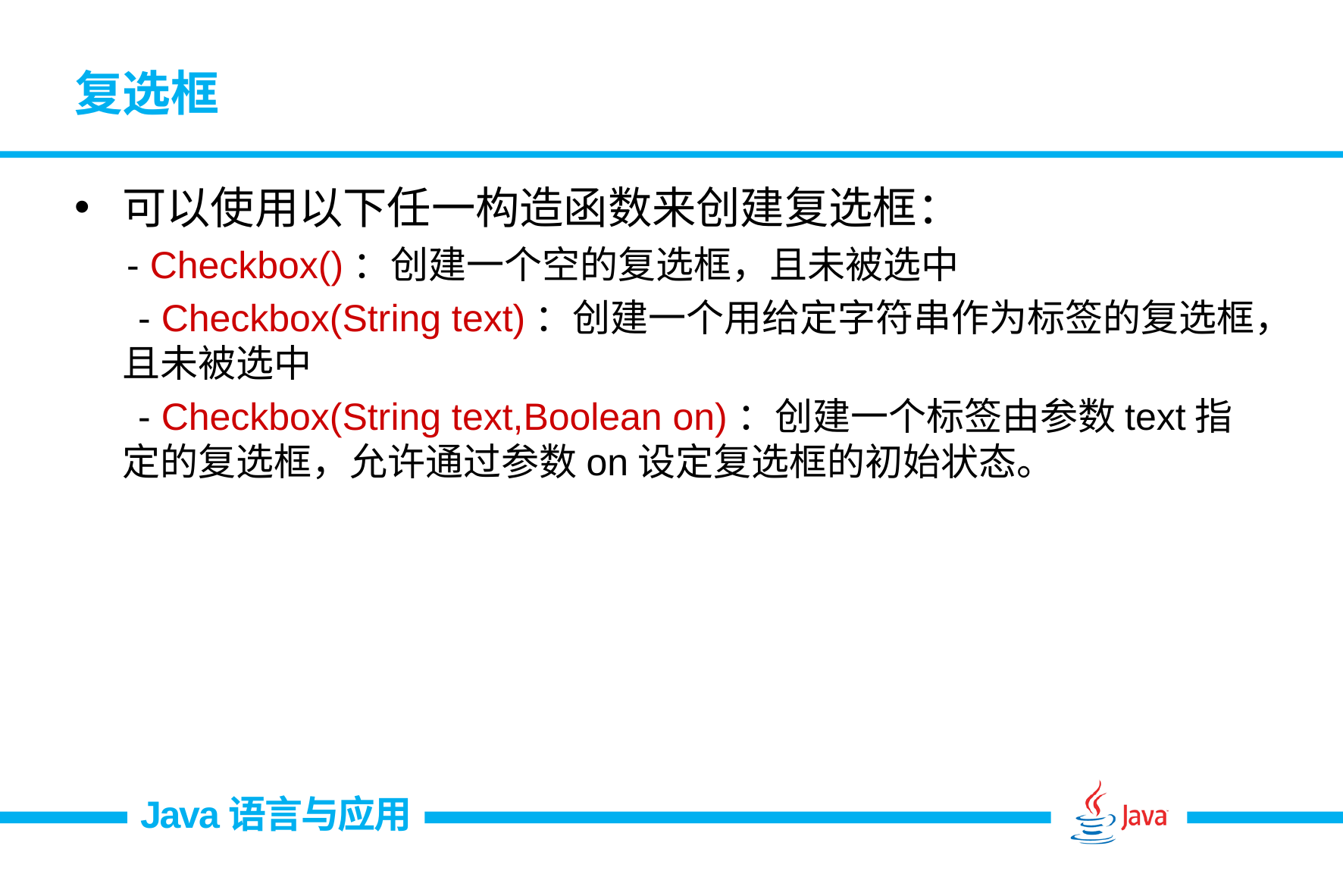

# 复选框
可以使用以下任一构造函数来创建复选框：
      - Checkbox()：创建一个空的复选框，且未被选中
      - Checkbox(String text)：创建一个用给定字符串作为标签的复选框，且未被选中
      - Checkbox(String text,Boolean on)：创建一个标签由参数text指定的复选框，允许通过参数on设定复选框的初始状态。